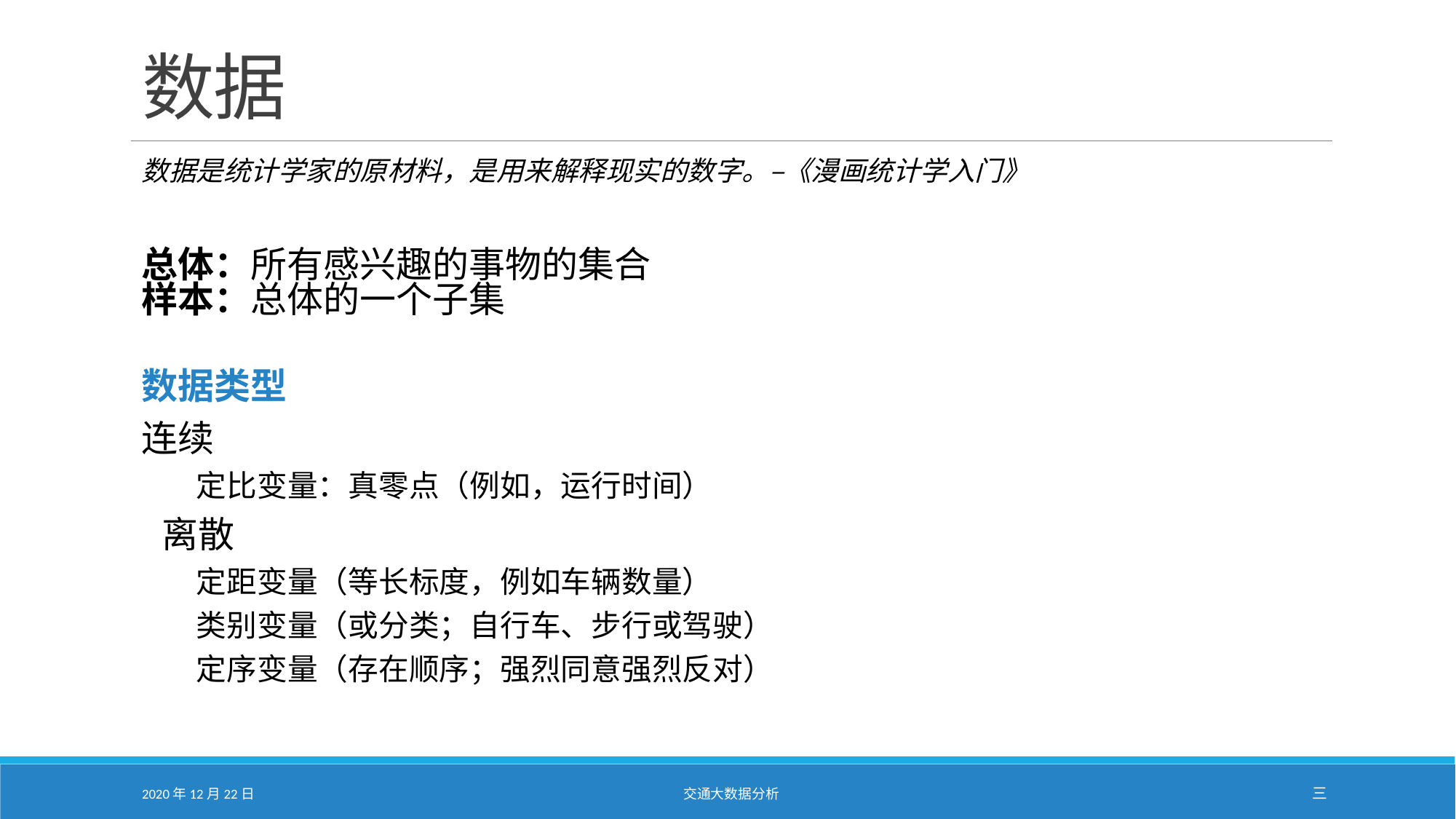

# 数据

数据是统计学家的原材料，是用来解释现实的数字。–《漫画统计学入门》
总体：所有感兴趣的事物的集合
样本：总体的一个子集

数据类型
连续
	定比变量：真零点（例如，运行时间）
离散
	定距变量（等长标度，例如车辆数量）
	类别变量（或分类；自行车、步行或驾驶）
	定序变量（存在顺序；强烈同意强烈反对）
2020年12月22日
交通大数据分析
三